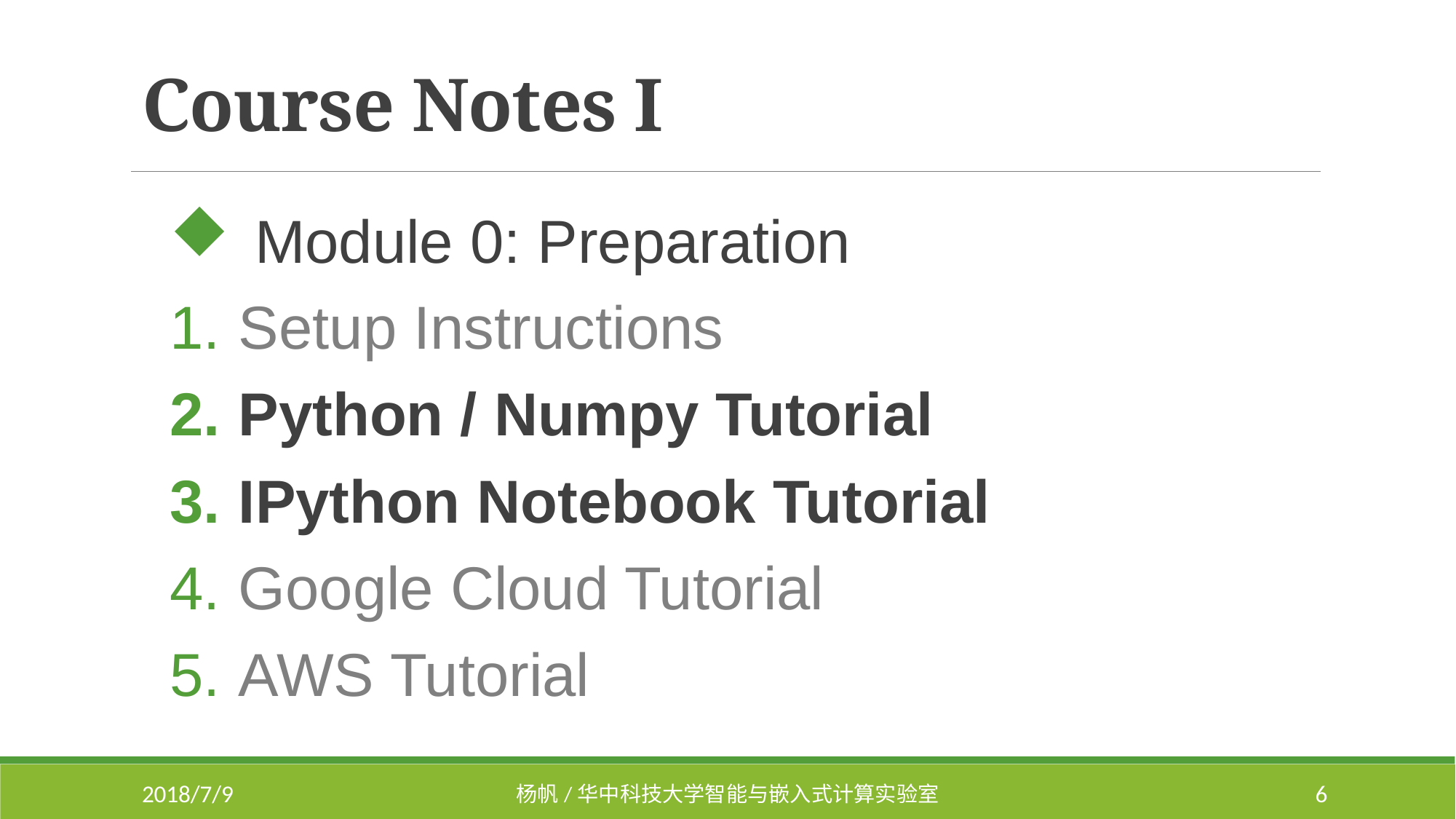

# Course Notes I
 Module 0: Preparation
Setup Instructions
Python / Numpy Tutorial
IPython Notebook Tutorial
Google Cloud Tutorial
AWS Tutorial

2018/7/9
杨帆/华中科技大学智能与嵌入式计算实验室
6